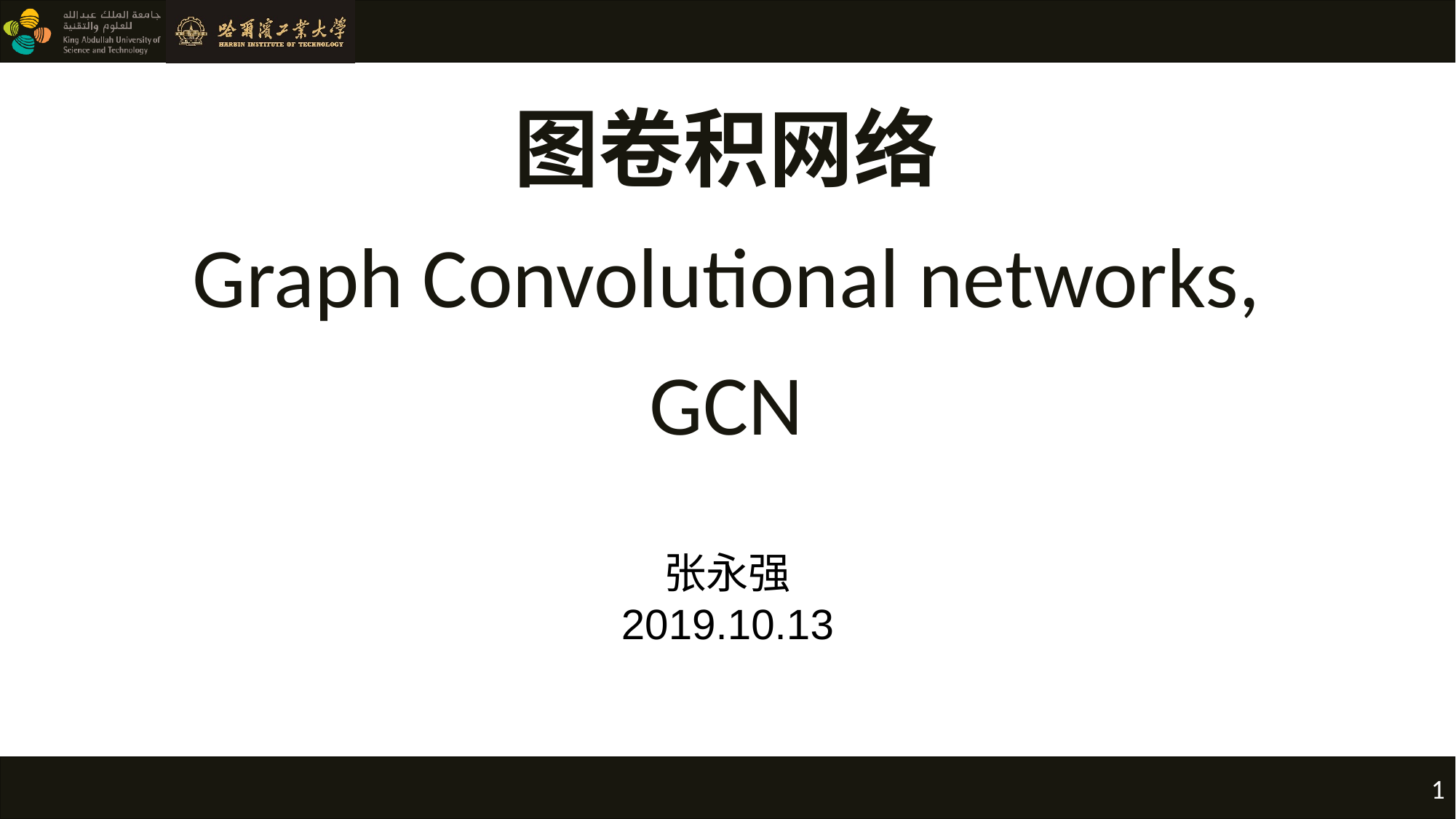

# 图卷积网络 Graph Convolutional networks, GCN
张永强
2019.10.13
1